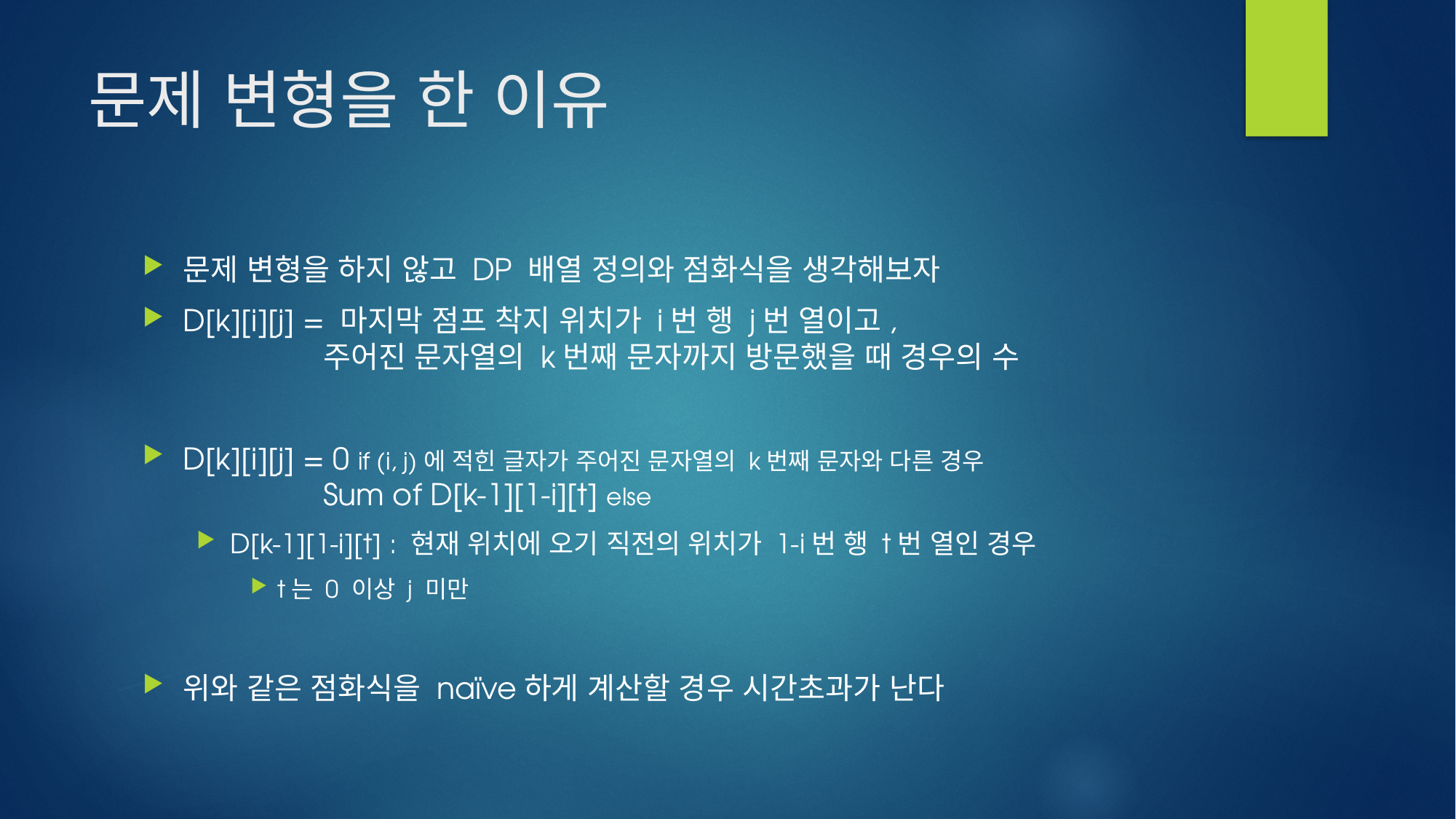

# 문제 변형을 한 이유
문제 변형을 하지 않고 DP 배열 정의와 점화식을 생각해보자
D[k][i][j] = 마지막 점프 착지 위치가 i번 행 j번 열이고,
			   주어진 문자열의 k번째 문자까지 방문했을 때 경우의 수

D[k][i][j] = 0 if (i, j)에 적힌 글자가 주어진 문자열의 k번째 문자와 다른 경우
			   Sum of D[k-1][1-i][t] else
D[k-1][1-i][t] : 현재 위치에 오기 직전의 위치가 1-i번 행 t번 열인 경우
t는 0 이상 j 미만

위와 같은 점화식을 naïve하게 계산할 경우 시간초과가 난다